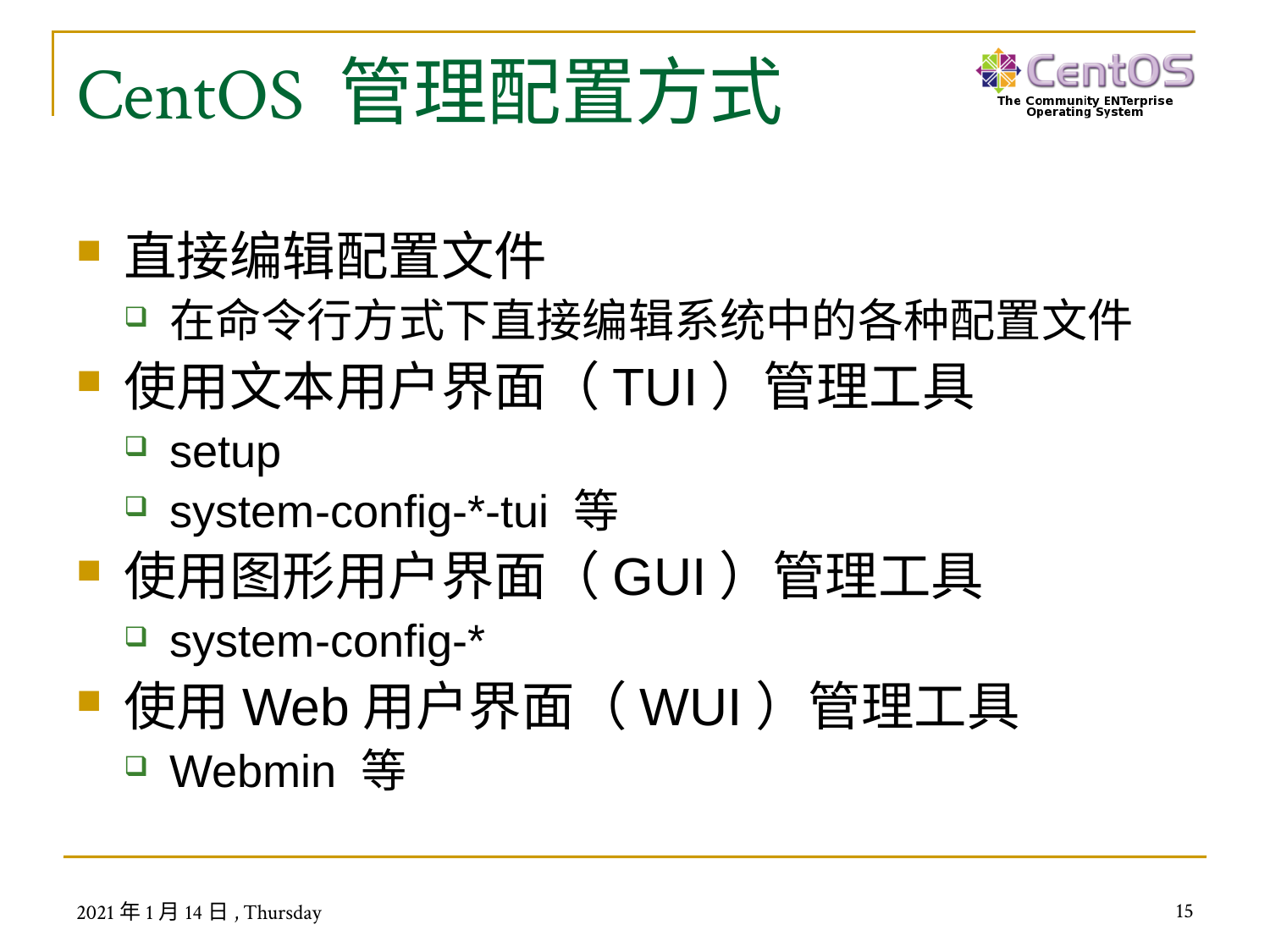

# CentOS 管理配置方式
直接编辑配置文件
在命令行方式下直接编辑系统中的各种配置文件
使用文本用户界面（TUI）管理工具
setup
system-config-*-tui 等
使用图形用户界面（GUI）管理工具
system-config-*
使用Web用户界面（WUI）管理工具
Webmin 等
2021年1月14日, Thursday
15